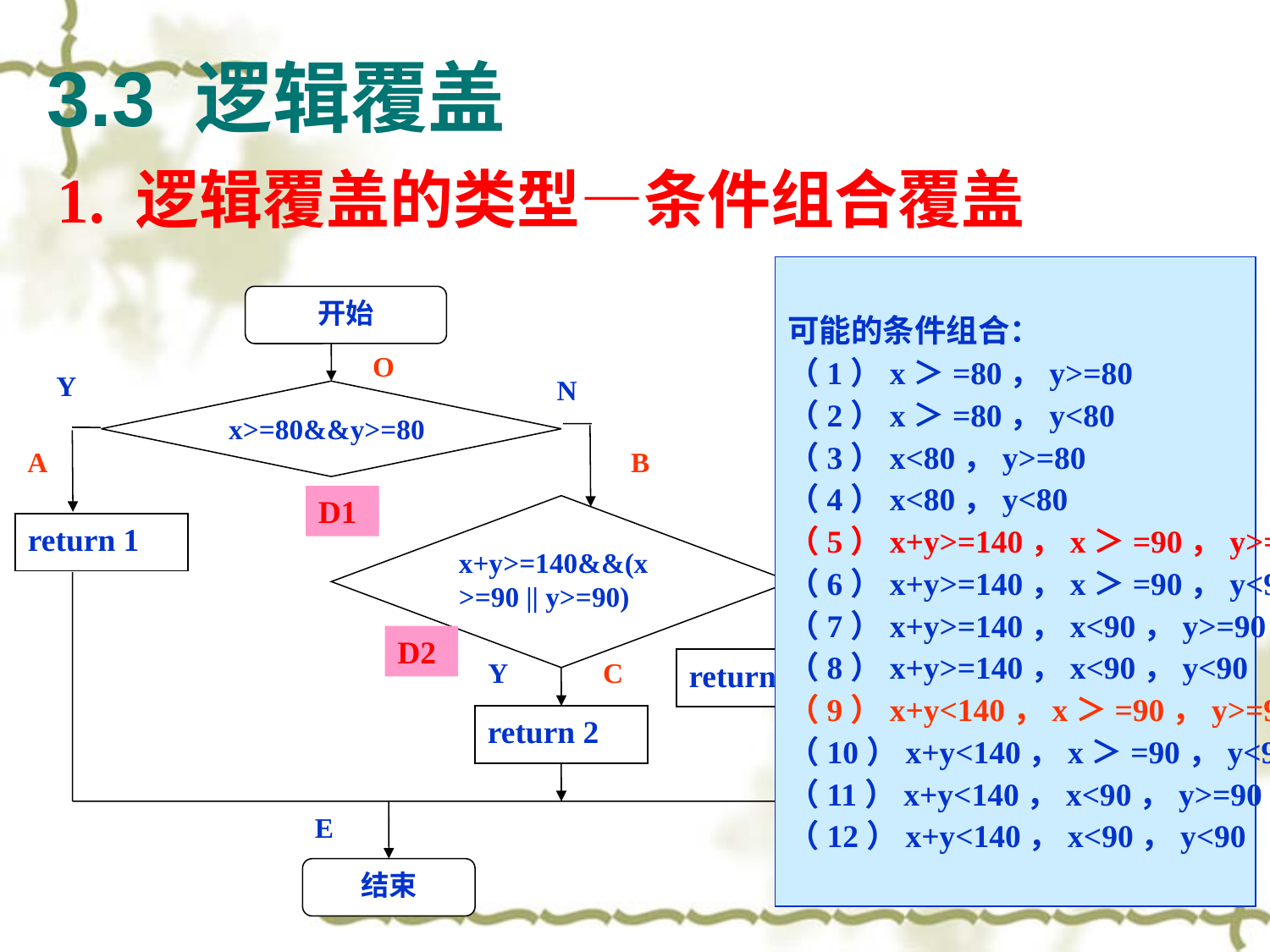

# 3.3 逻辑覆盖
1. 逻辑覆盖的类型—条件组合覆盖
可能的条件组合：
（1）x＞=80，y>=80
（2）x＞=80，y<80
（3）x<80，y>=80
（4）x<80，y<80
（5）x+y>=140，x＞=90，y>=90
（6）x+y>=140，x＞=90，y<90
（7）x+y>=140，x<90，y>=90
（8）x+y>=140，x<90，y<90
（9）x+y<140，x＞=90，y>=90
（10）x+y<140，x＞=90，y<90
（11）x+y<140，x<90，y>=90
（12）x+y<140，x<90，y<90
开始

O

Y

x>=80&&y>=80

A

x+y>=140&&(x>=90 || y>=90)

return 1

Y

C

return 3

return 2

E

结束

N

B

D

N

D1
D2